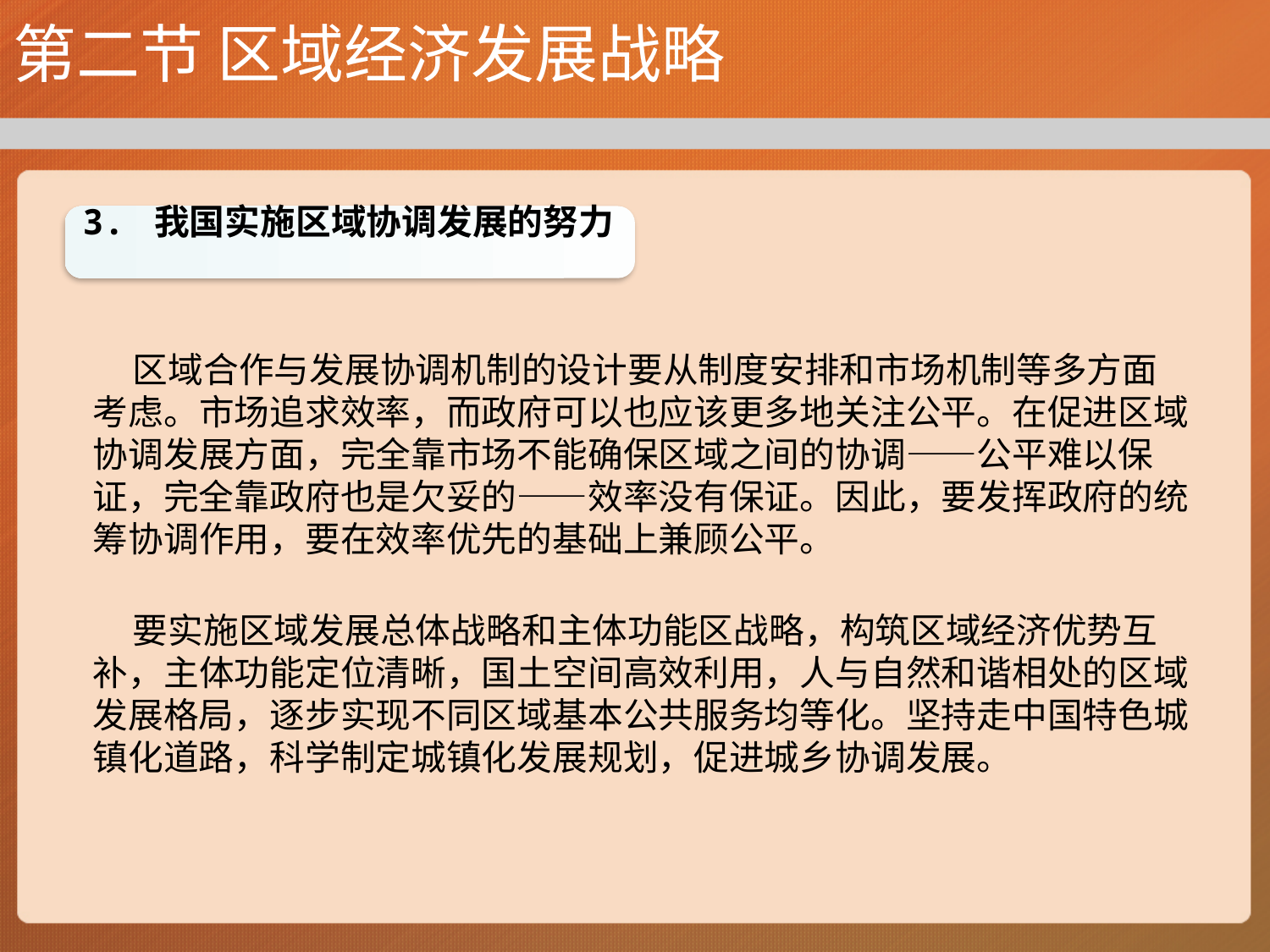

# 第二节 区域经济发展战略

3. 我国实施区域协调发展的努力

    区域合作与发展协调机制的设计要从制度安排和市场机制等多方面考虑。市场追求效率，而政府可以也应该更多地关注公平。在促进区域协调发展方面，完全靠市场不能确保区域之间的协调——公平难以保证，完全靠政府也是欠妥的——效率没有保证。因此，要发挥政府的统筹协调作用，要在效率优先的基础上兼顾公平。
    要实施区域发展总体战略和主体功能区战略，构筑区域经济优势互补，主体功能定位清晰，国土空间高效利用，人与自然和谐相处的区域发展格局，逐步实现不同区域基本公共服务均等化。坚持走中国特色城镇化道路，科学制定城镇化发展规划，促进城乡协调发展。